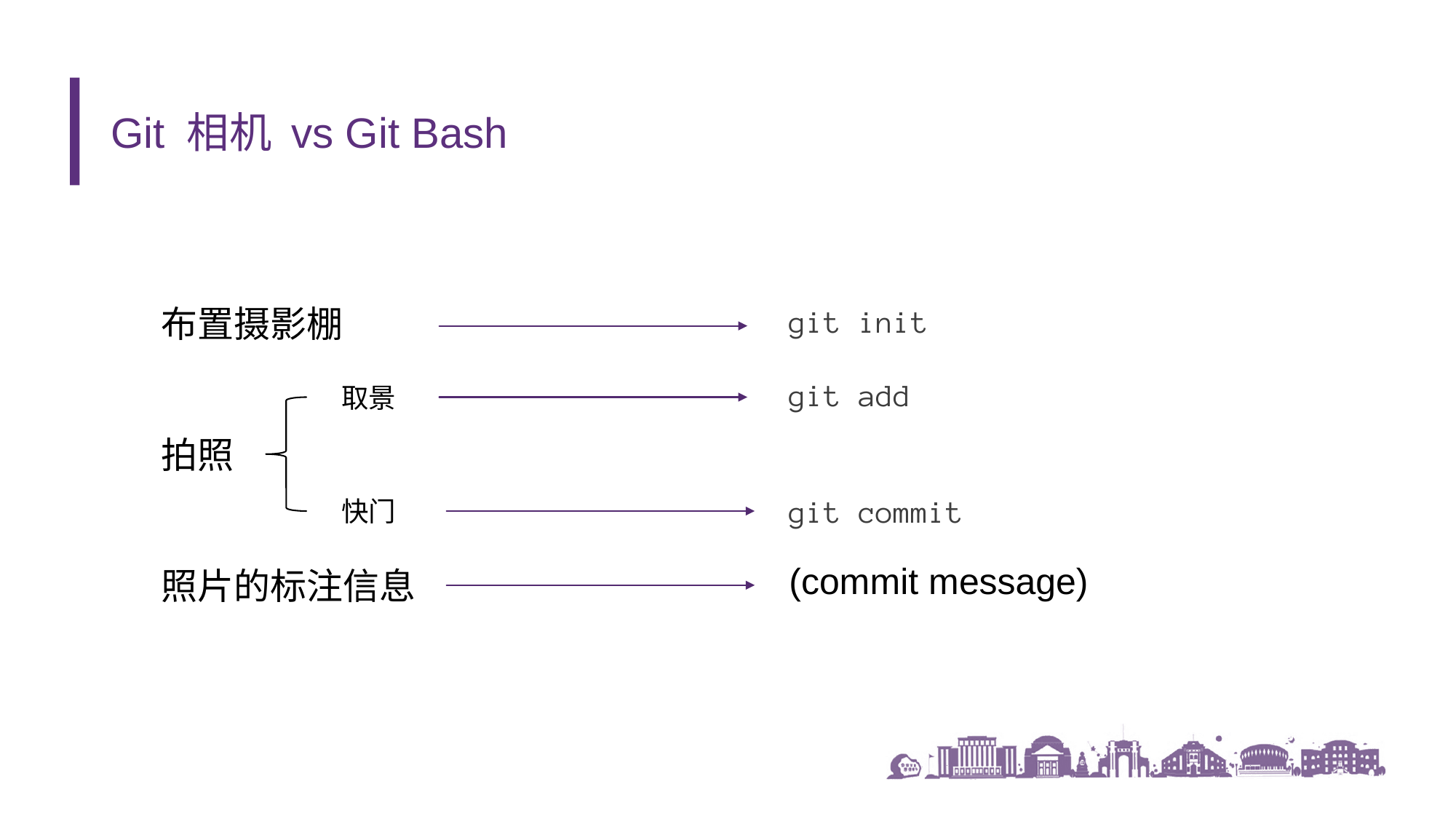

# Git 相机 vs Git Bash

布置摄影棚

拍照

照片的标注信息

git init

(commit message)

git add
取景

git commit
快门